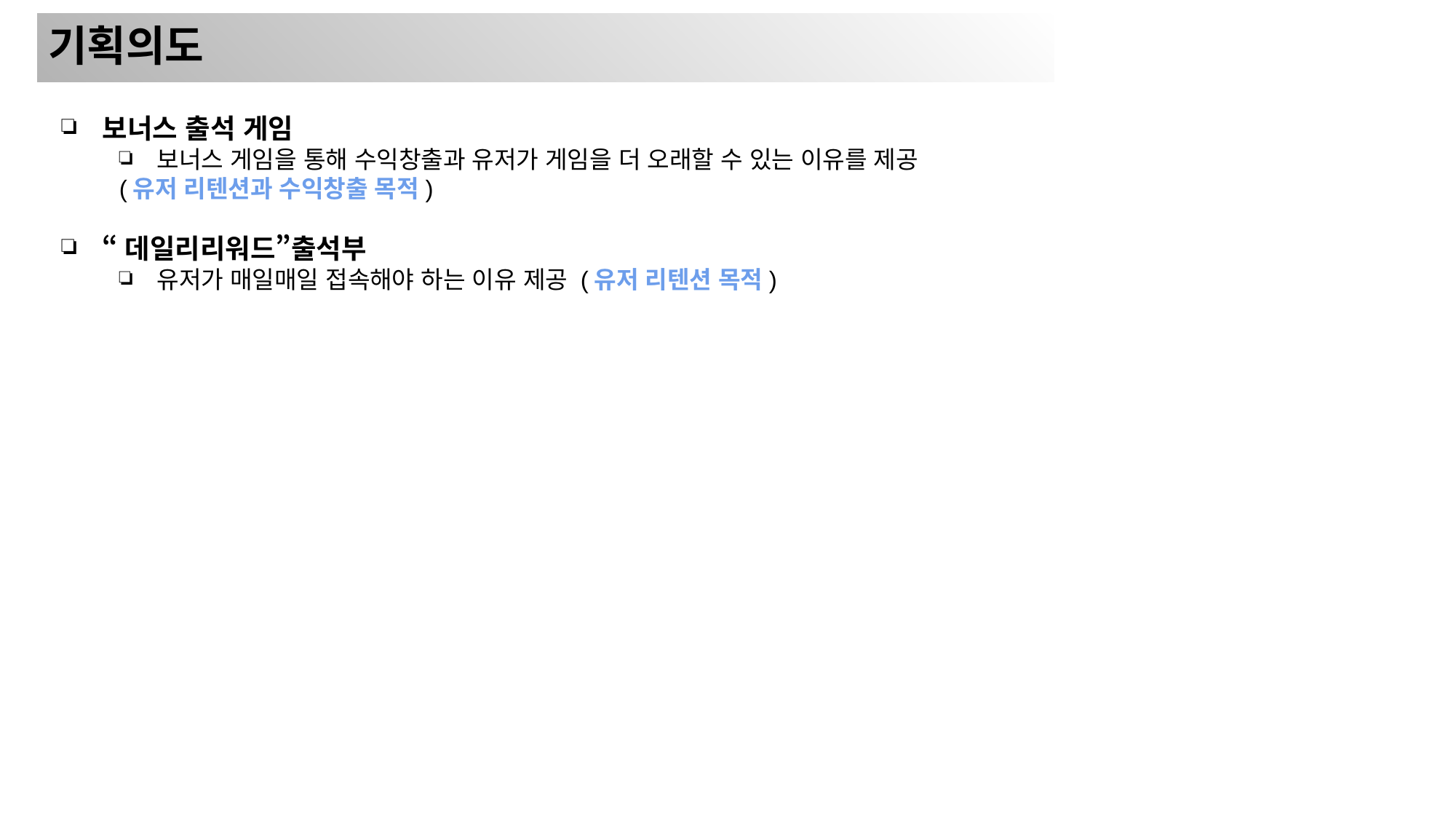

기획의도
보너스 출석 게임
보너스 게임을 통해 수익창출과 유저가 게임을 더 오래할 수 있는 이유를 제공
(유저 리텐션과 수익창출 목적)

“데일리리워드”출석부
유저가 매일매일 접속해야 하는 이유 제공 (유저 리텐션 목적)